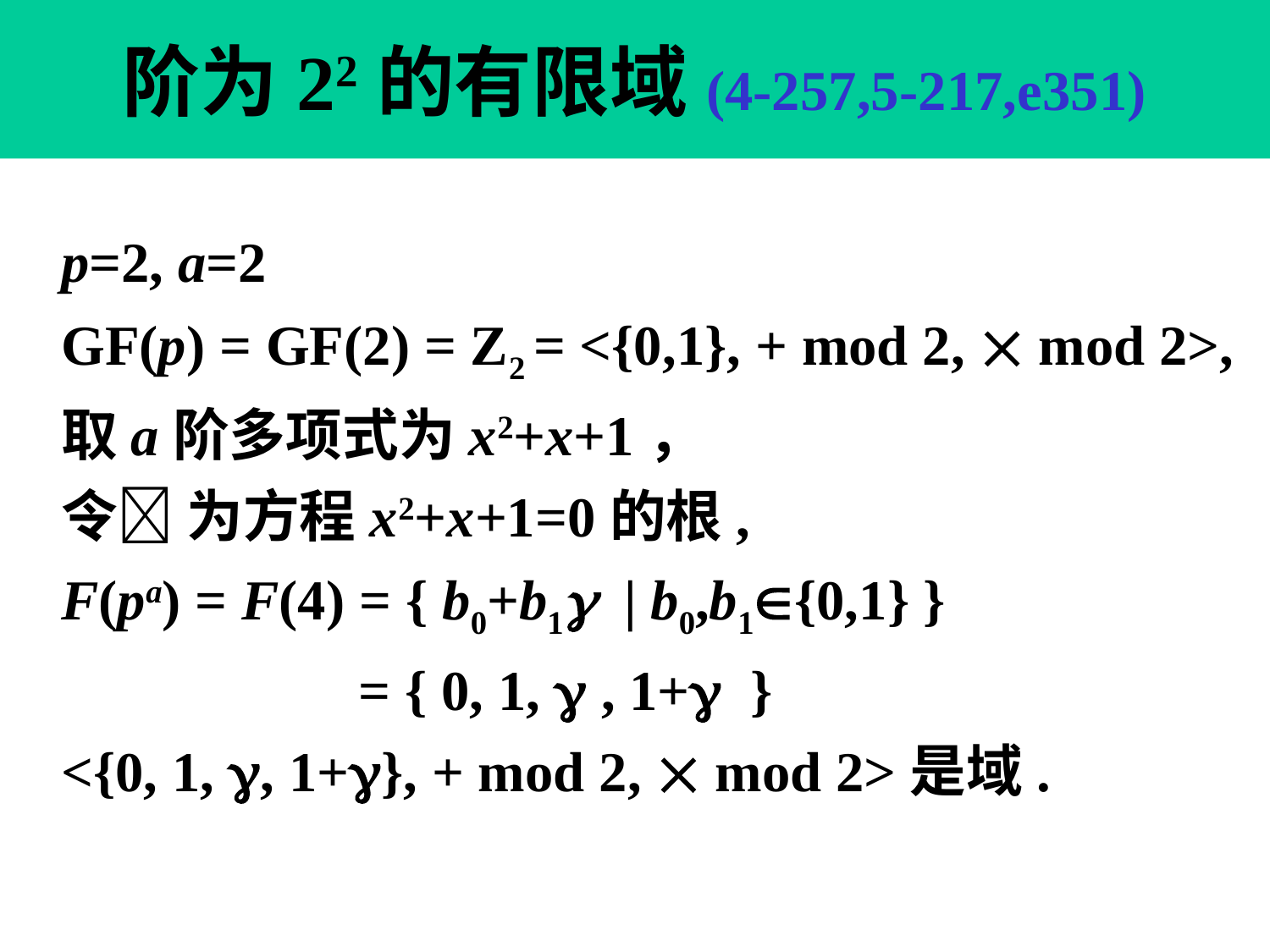

# 阶为22的有限域(4-257,5-217,e351)
p=2, a=2
GF(p) = GF(2) = Z2 = <{0,1}, + mod 2, × mod 2>,
取a阶多项式为x2+x+1，
令γ 为方程x2+x+1=0的根,
F(pa) = F(4) = { b0+b1γ  | b0,b1∈{0,1} }
                     = { 0, 1, γ , 1+γ  }
<{0, 1, γ, 1+γ}, + mod 2, × mod 2>是域.